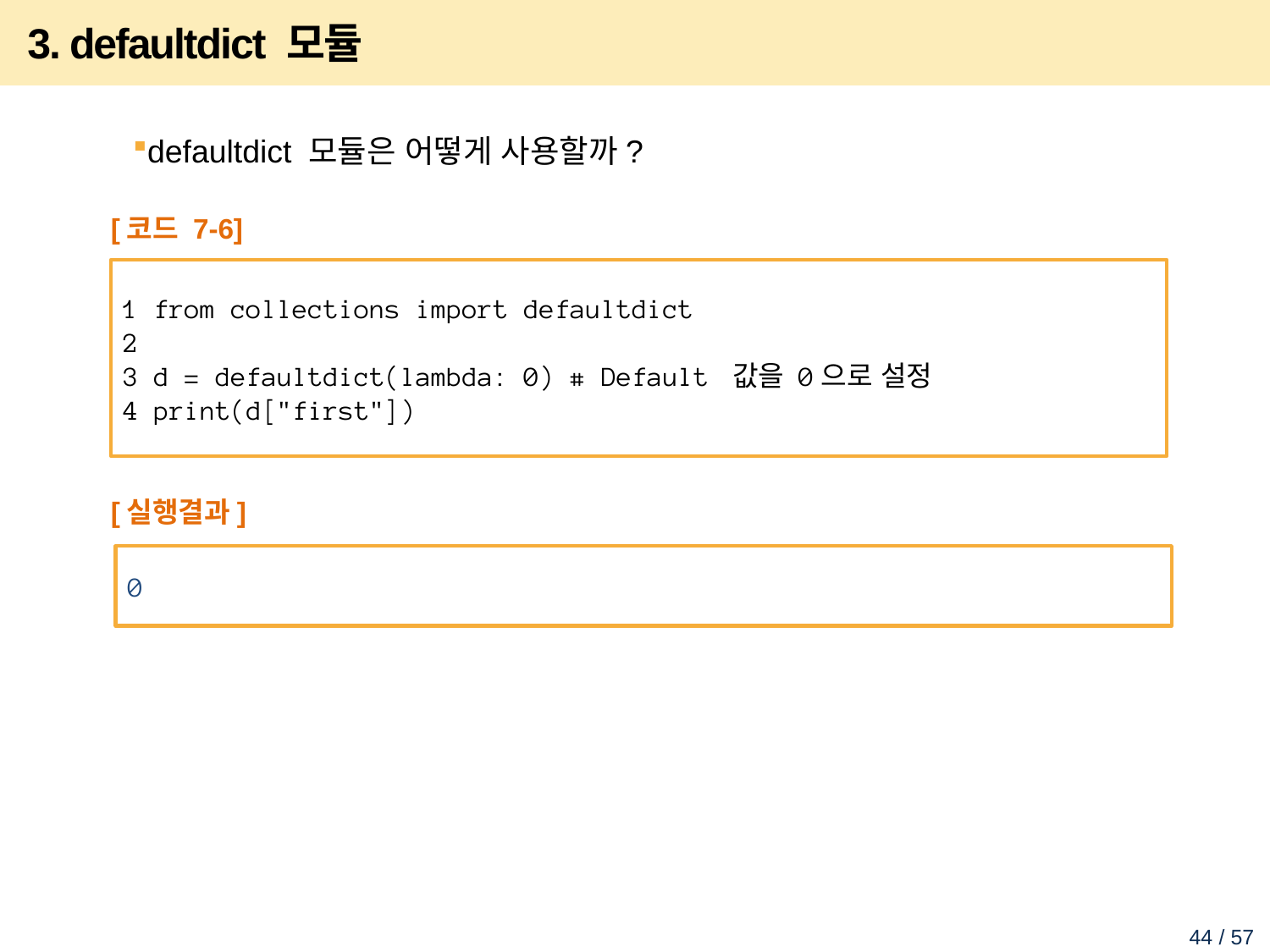

# 3. defaultdict 모듈
defaultdict 모듈은 어떻게 사용할까?

[코드 7-6]
1 from collections import defaultdict
2
3 d = defaultdict(lambda: 0) # Default 값을 0으로 설정
4 print(d["first"])
[실행결과]
0